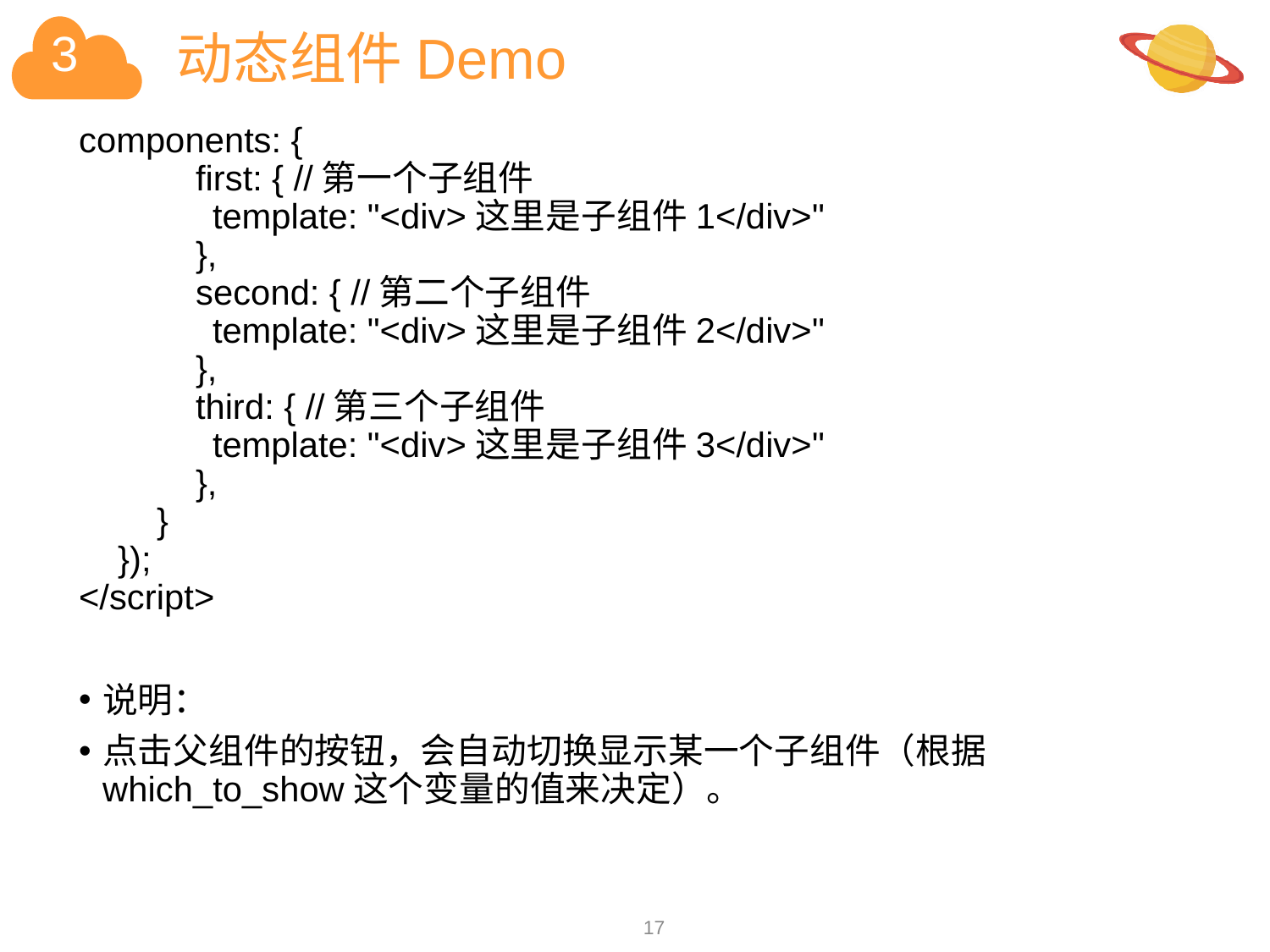

# 动态组件Demo
components: {
            first: { //第一个子组件
                template: "<div>这里是子组件1</div>"
            },
            second: { //第二个子组件
                template: "<div>这里是子组件2</div>"
            },
            third: { //第三个子组件
                template: "<div>这里是子组件3</div>"
            },
        }
    });
</script>

说明：
点击父组件的按钮，会自动切换显示某一个子组件（根据which_to_show这个变量的值来决定）。
17